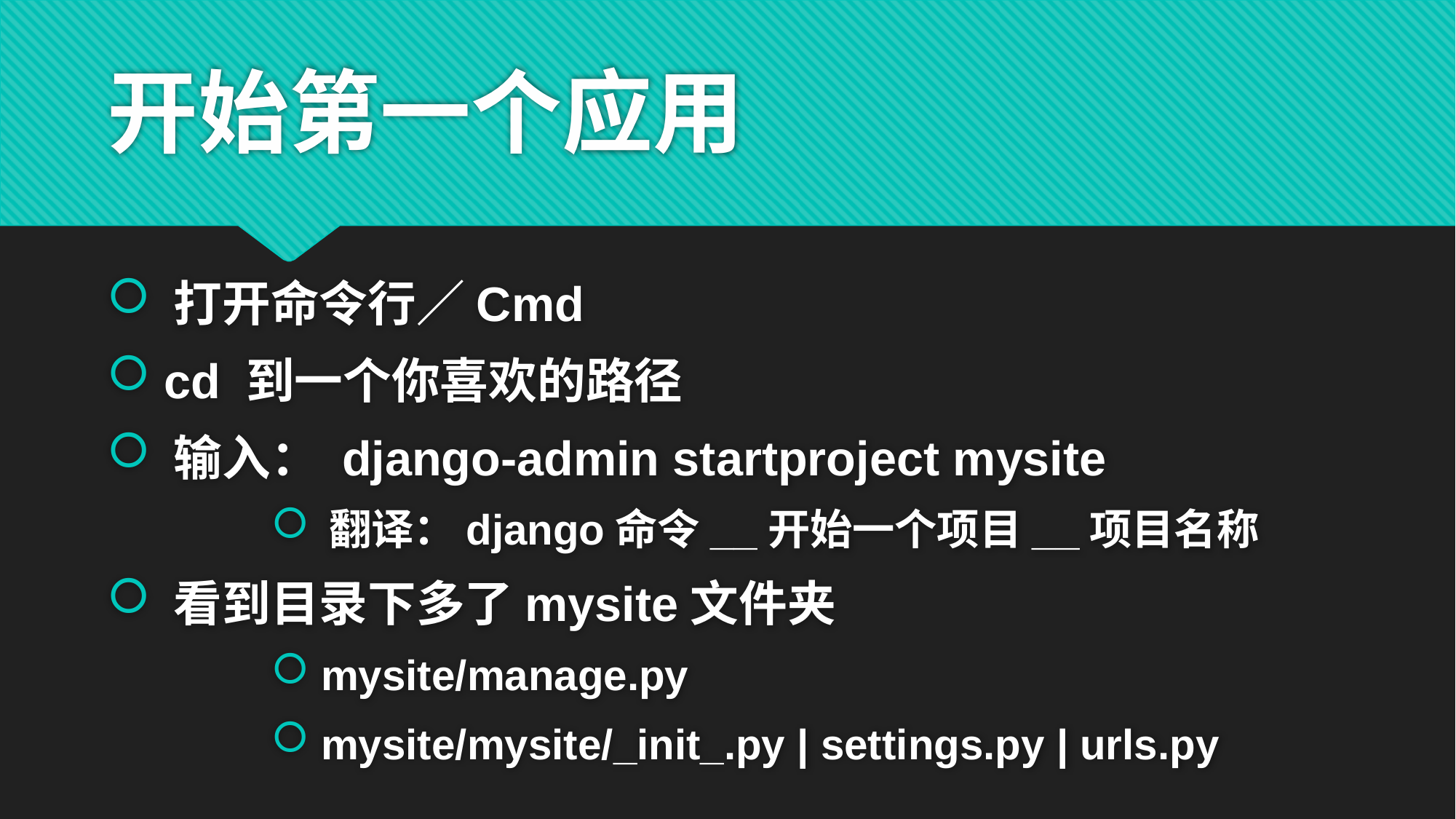

# 开始第一个应用
 打开命令行／Cmd
 cd 到一个你喜欢的路径
 输入： django-admin startproject mysite
 翻译：django命令__开始一个项目__项目名称
 看到目录下多了mysite文件夹
 mysite/manage.py
 mysite/mysite/_init_.py | settings.py | urls.py